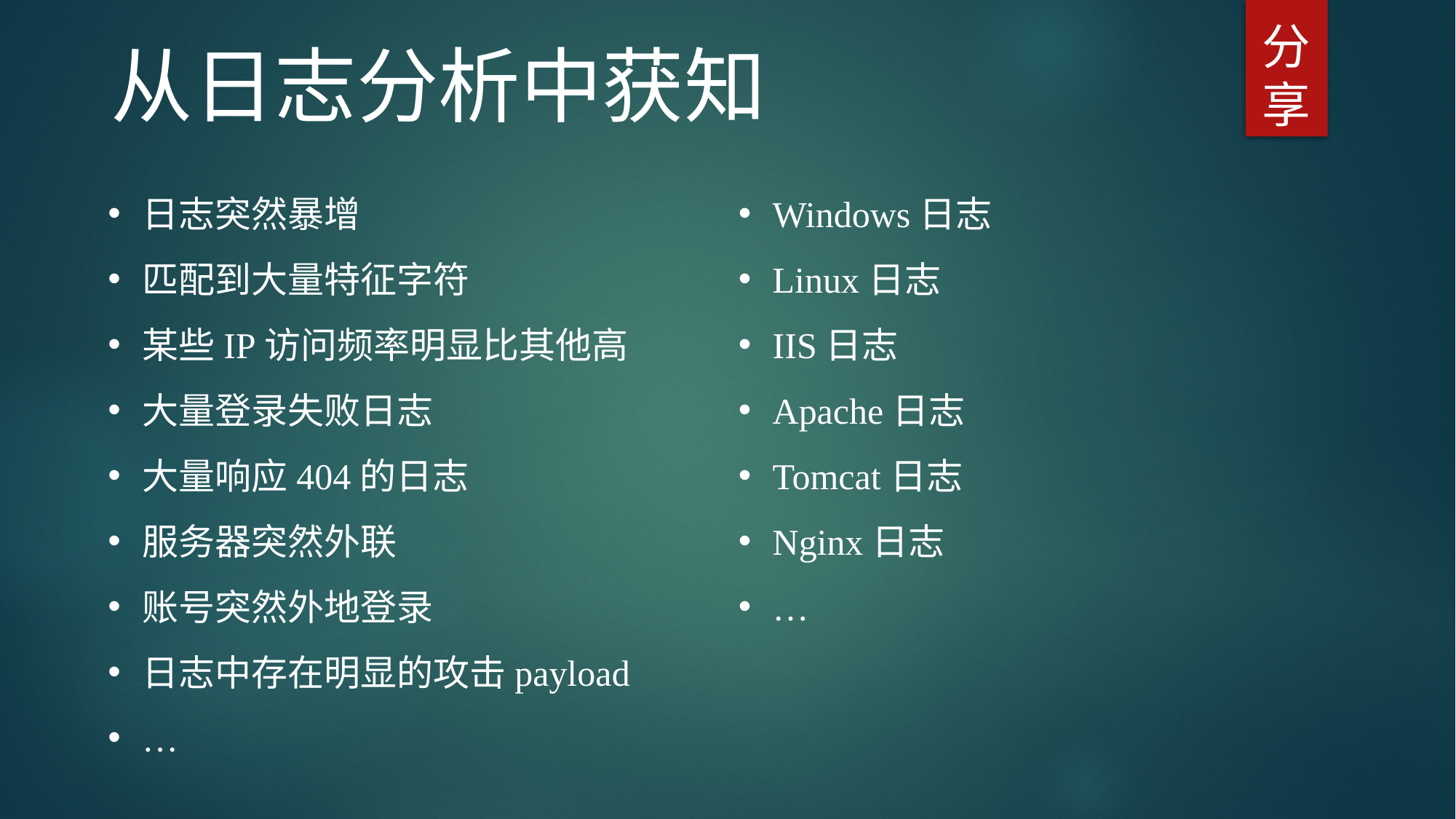

分享
从日志分析中获知
日志突然暴增
匹配到大量特征字符
某些IP访问频率明显比其他高
大量登录失败日志
大量响应404的日志
服务器突然外联
账号突然外地登录
日志中存在明显的攻击payload
…
Windows日志
Linux日志
IIS日志
Apache日志
Tomcat日志
Nginx日志
…